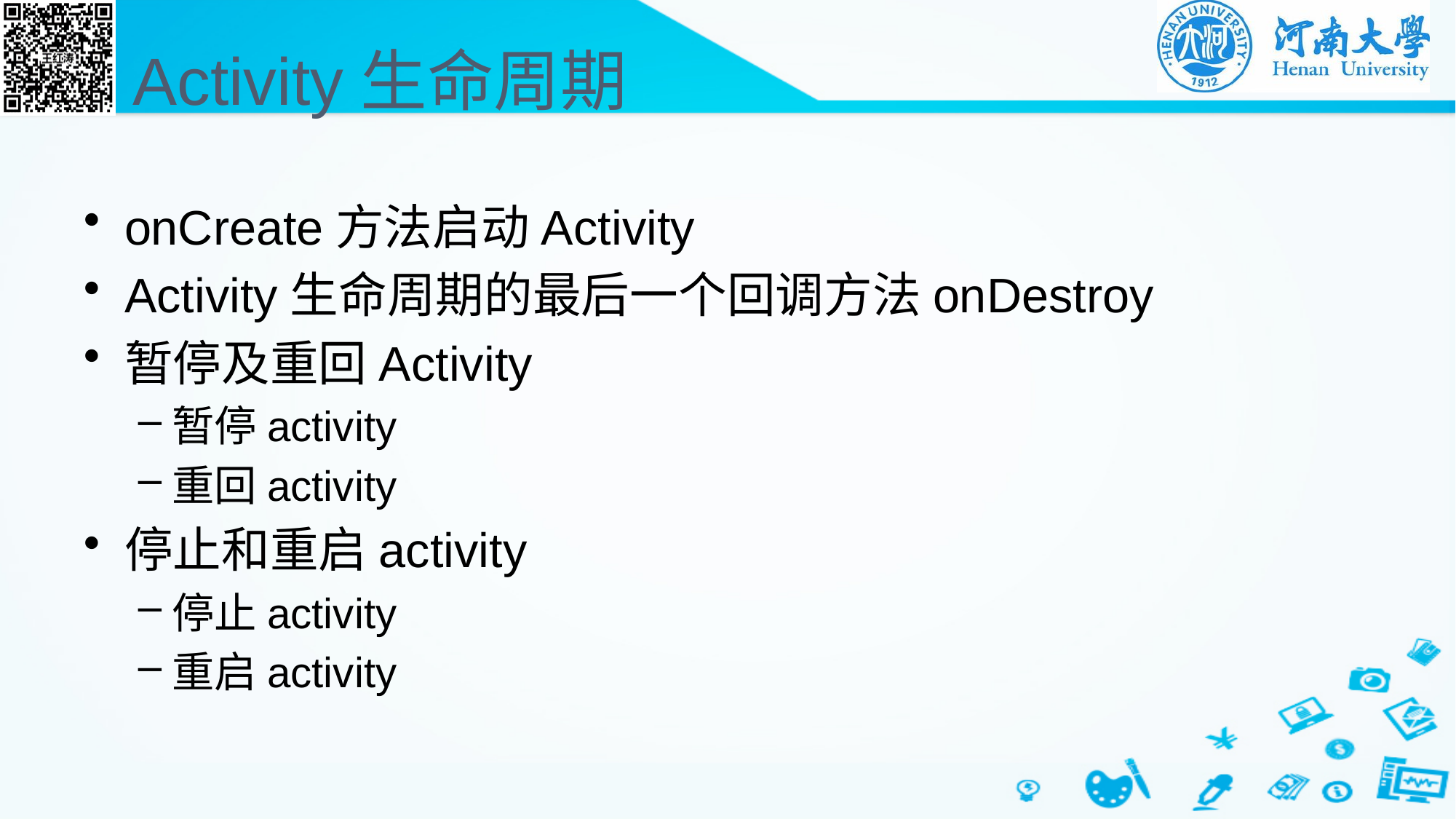

# Activity生命周期
onCreate方法启动Activity
Activity生命周期的最后一个回调方法onDestroy
暂停及重回Activity
暂停activity
重回activity
停止和重启activity
停止activity
重启activity